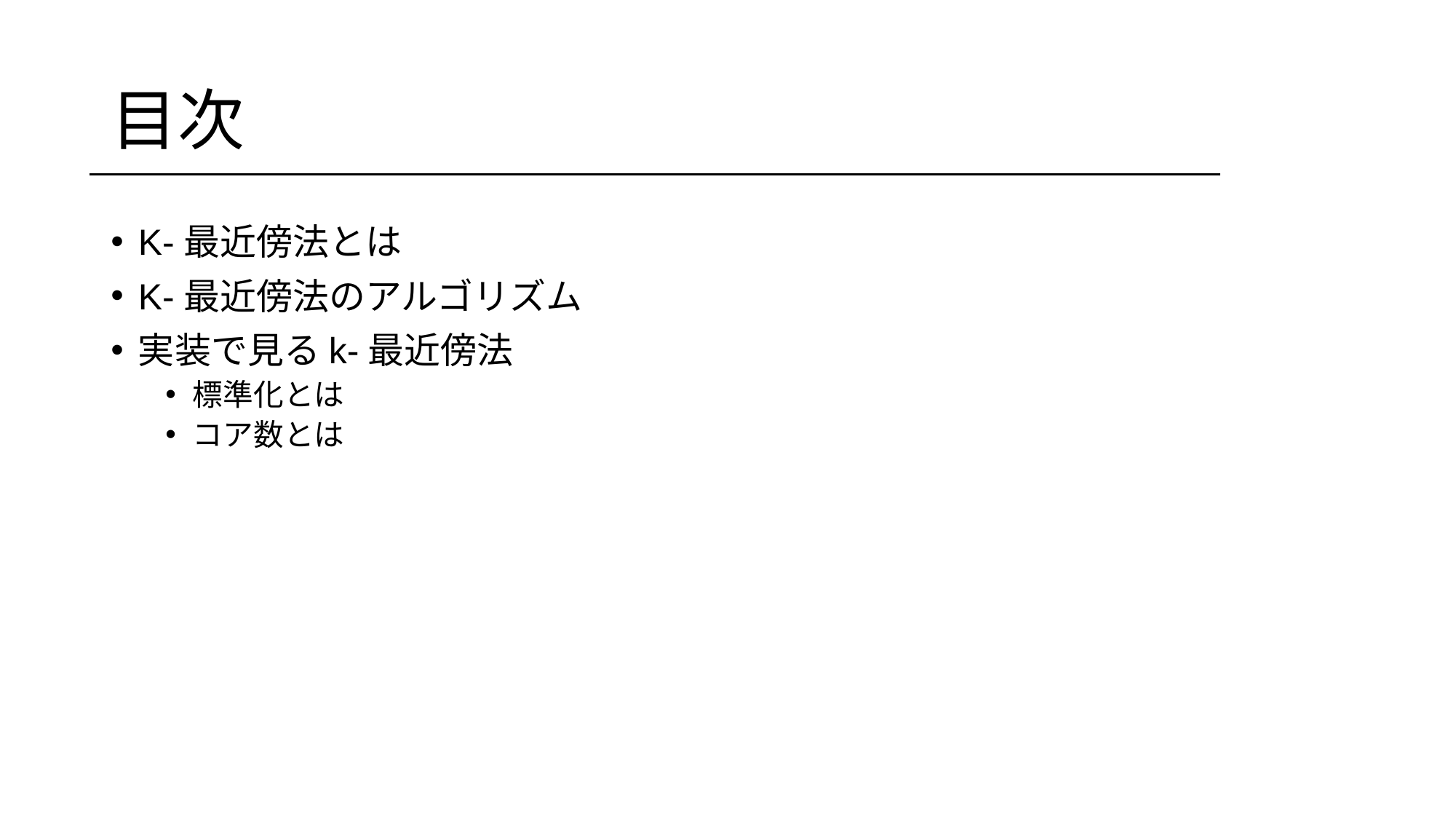

# 目次
K-最近傍法とは
K-最近傍法のアルゴリズム
実装で見るk-最近傍法
標準化とは
コア数とは